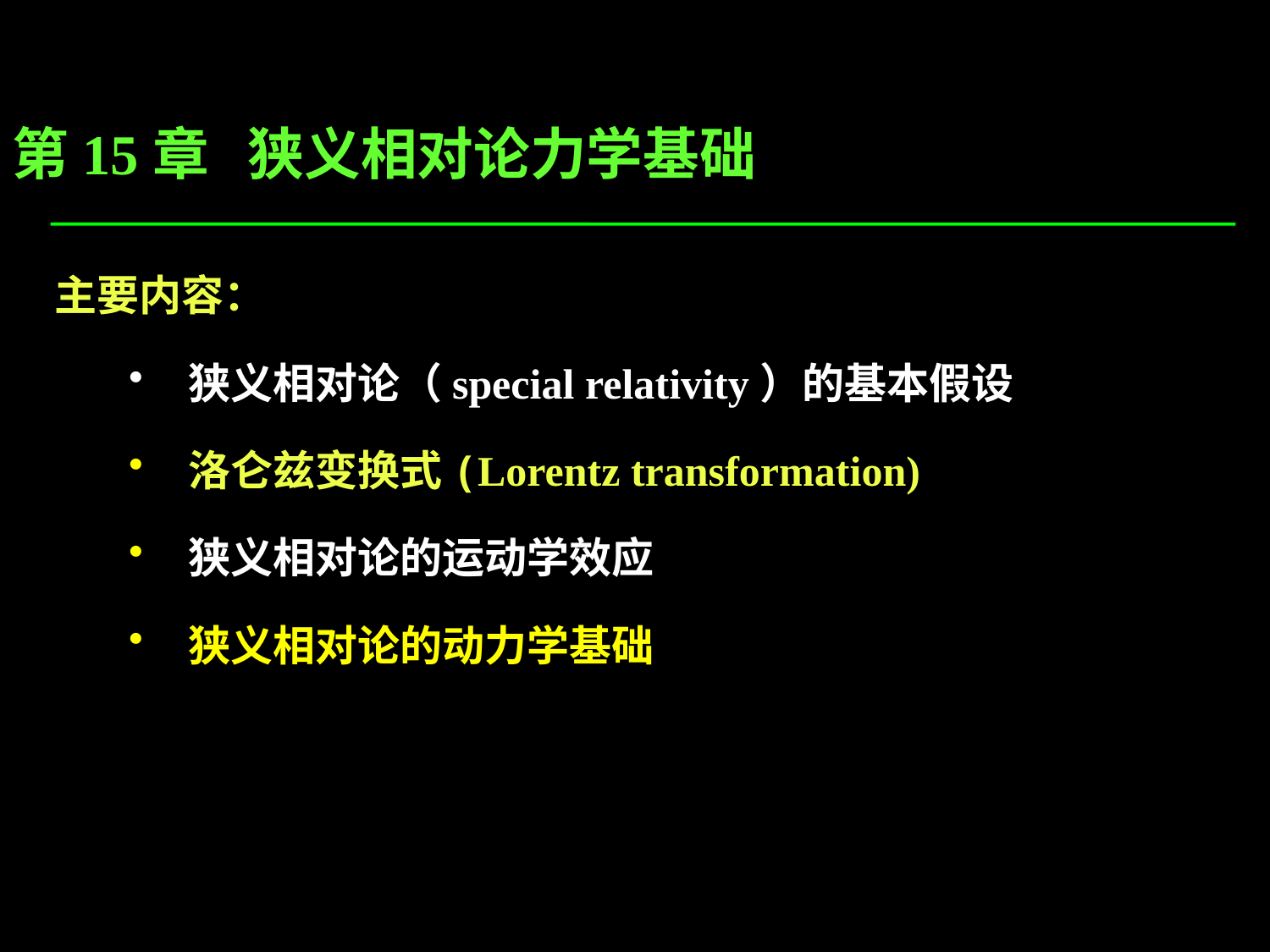

第15章   狭义相对论力学基础

主要内容：
  狭义相对论（special relativity）的基本假设
  洛仑兹变换式(Lorentz transformation)
  狭义相对论的运动学效应
  狭义相对论的动力学基础